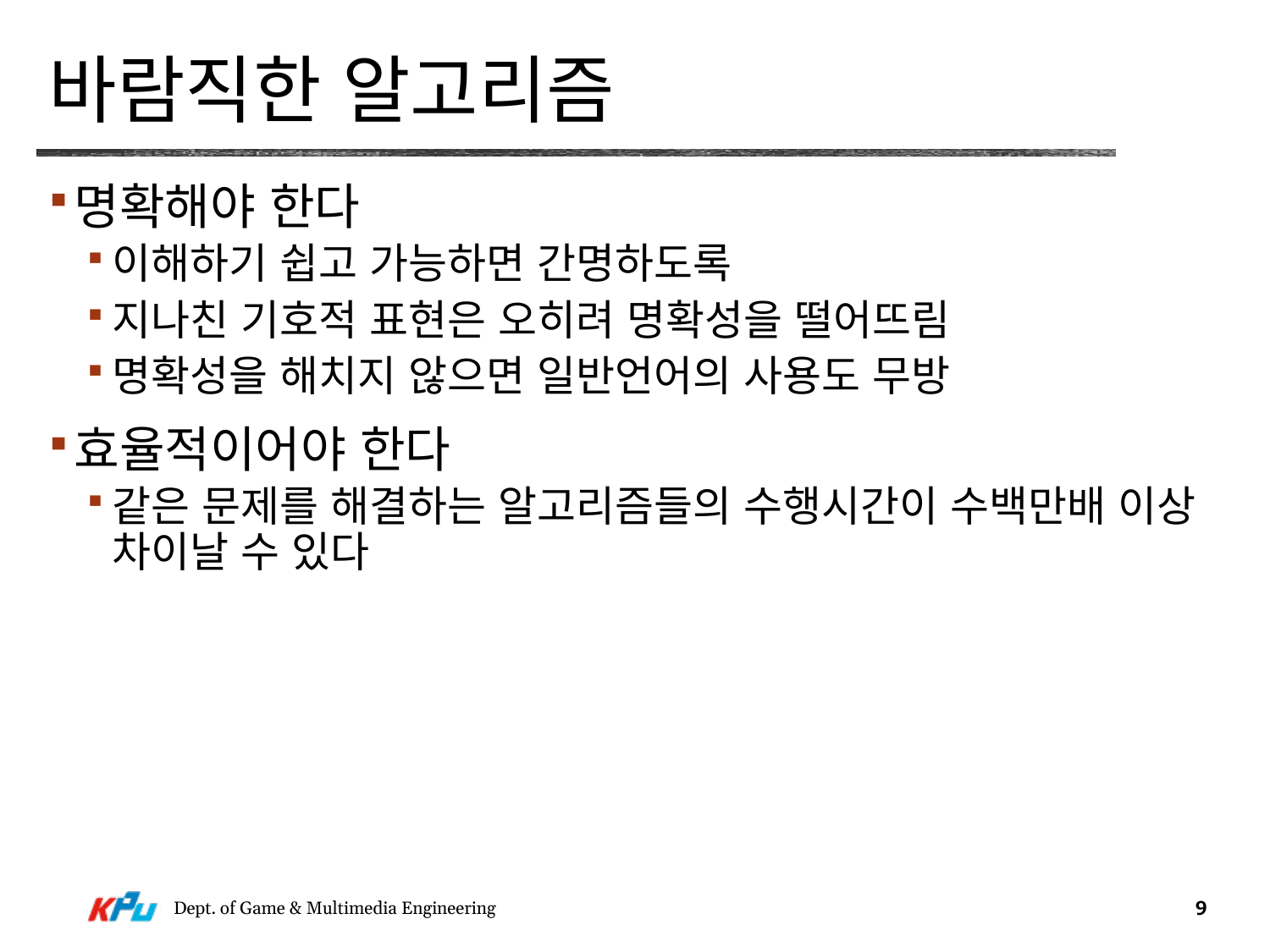

# 바람직한 알고리즘
명확해야 한다
이해하기 쉽고 가능하면 간명하도록
지나친 기호적 표현은 오히려 명확성을 떨어뜨림
명확성을 해치지 않으면 일반언어의 사용도 무방
효율적이어야 한다
같은 문제를 해결하는 알고리즘들의 수행시간이 수백만배 이상 차이날 수 있다
Dept. of Game & Multimedia Engineering
9